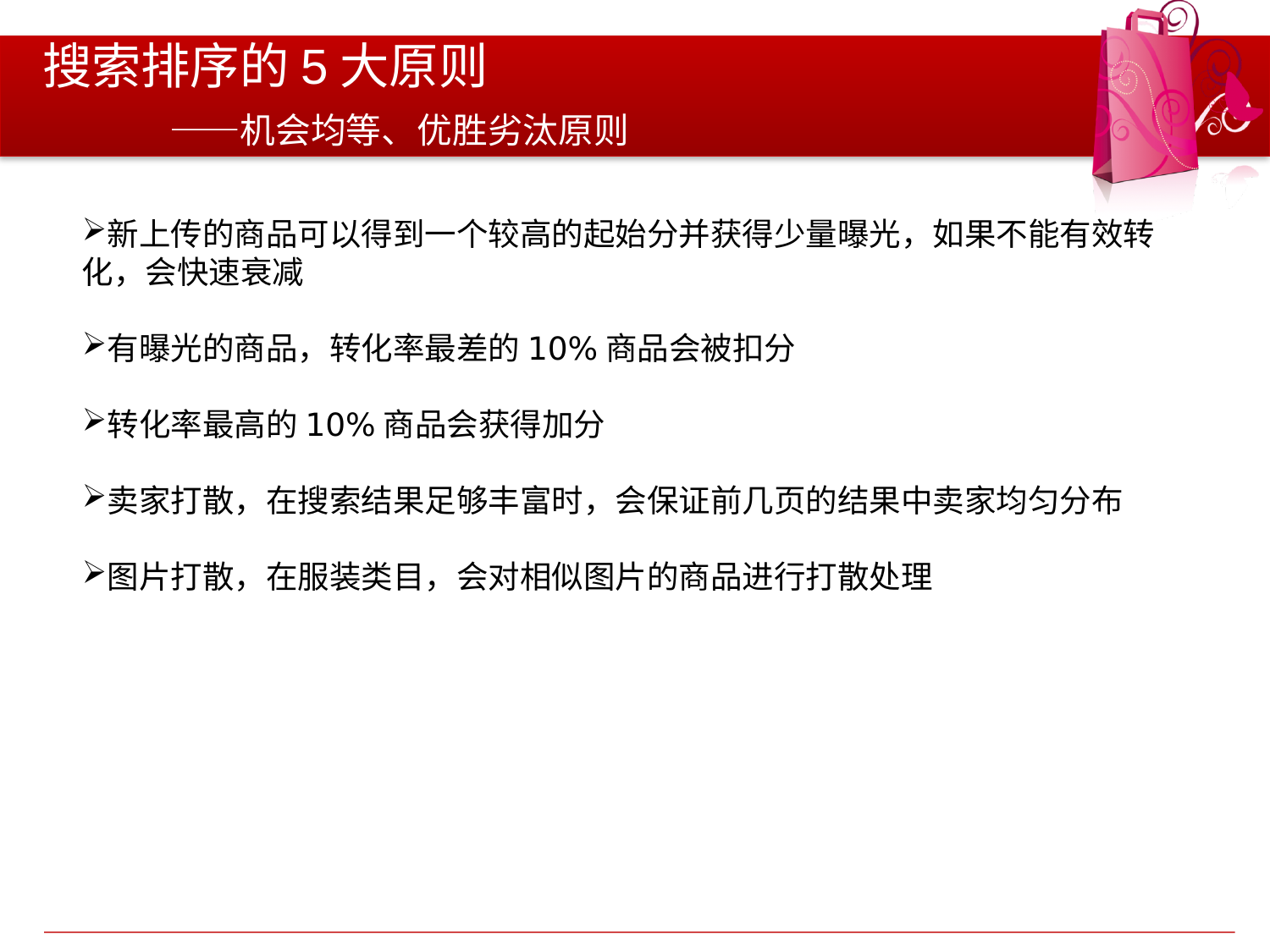

# 搜索排序的5大原则 ——机会均等、优胜劣汰原则

新上传的商品可以得到一个较高的起始分并获得少量曝光，如果不能有效转化，会快速衰减

有曝光的商品，转化率最差的10%商品会被扣分

转化率最高的10%商品会获得加分

卖家打散，在搜索结果足够丰富时，会保证前几页的结果中卖家均匀分布

图片打散，在服装类目，会对相似图片的商品进行打散处理